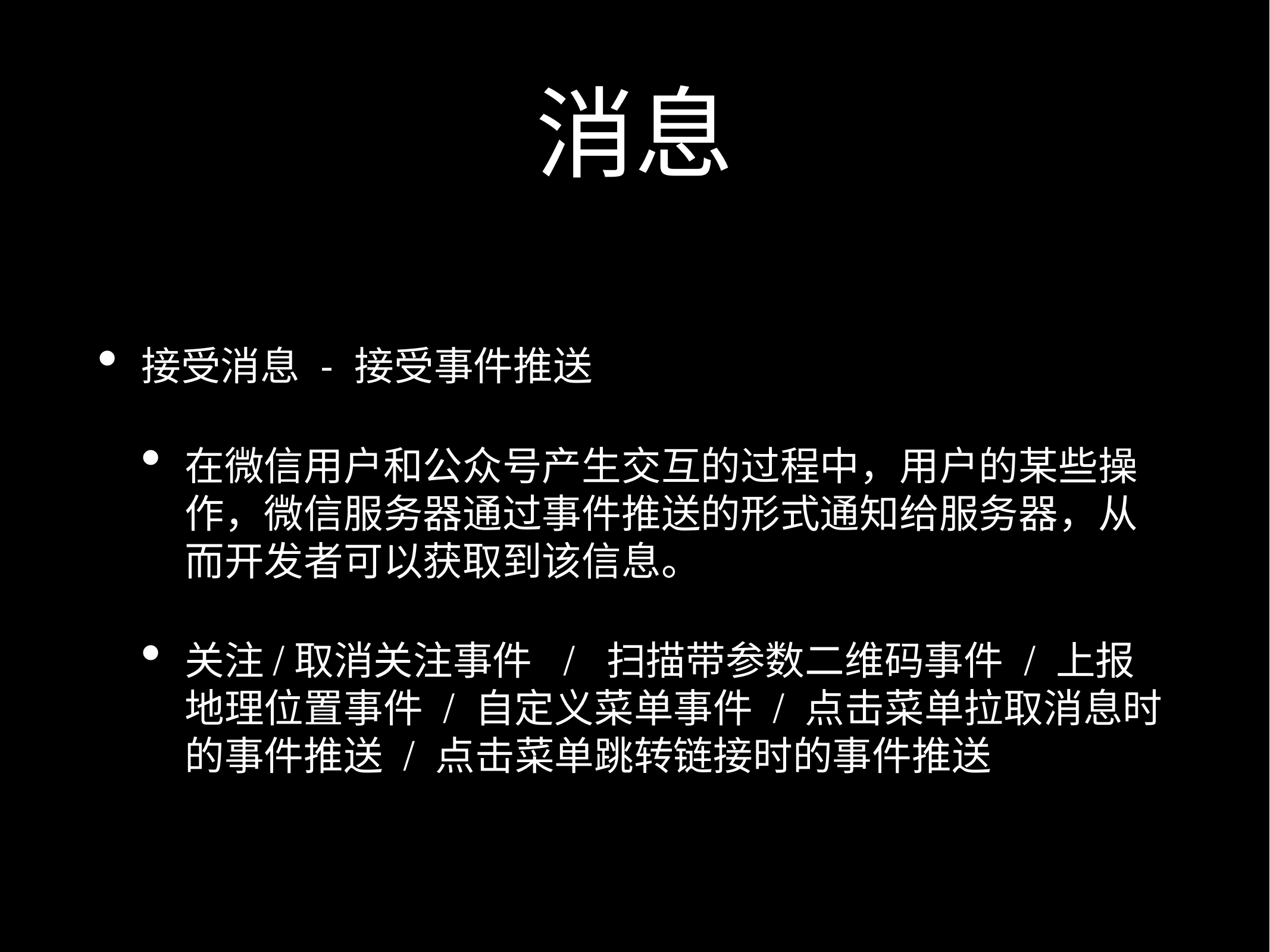

# 消息
接受消息 - 接受事件推送
在微信用户和公众号产生交互的过程中，用户的某些操作，微信服务器通过事件推送的形式通知给服务器，从而开发者可以获取到该信息。
关注/取消关注事件  /  扫描带参数二维码事件 / 上报地理位置事件 / 自定义菜单事件 / 点击菜单拉取消息时的事件推送 / 点击菜单跳转链接时的事件推送